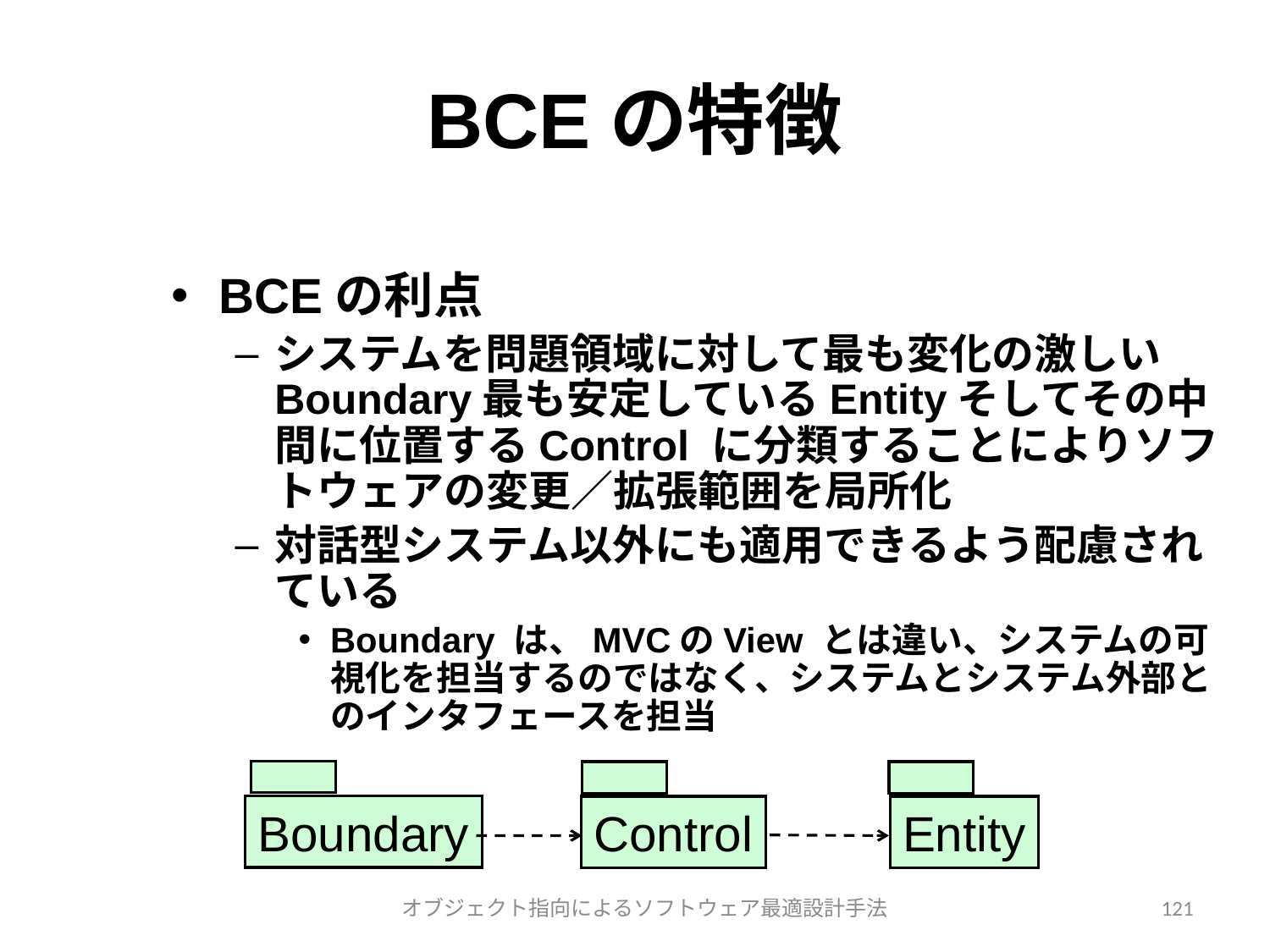

# BCEの特徴
BCEの利点
システムを問題領域に対して最も変化の激しいBoundary最も安定しているEntityそしてその中間に位置するControl に分類することによりソフトウェアの変更／拡張範囲を局所化
対話型システム以外にも適用できるよう配慮されている
Boundary は、MVCのView とは違い、システムの可視化を担当するのではなく、システムとシステム外部とのインタフェースを担当

Boundary
Control
Entity

オブジェクト指向によるソフトウェア最適設計手法
121